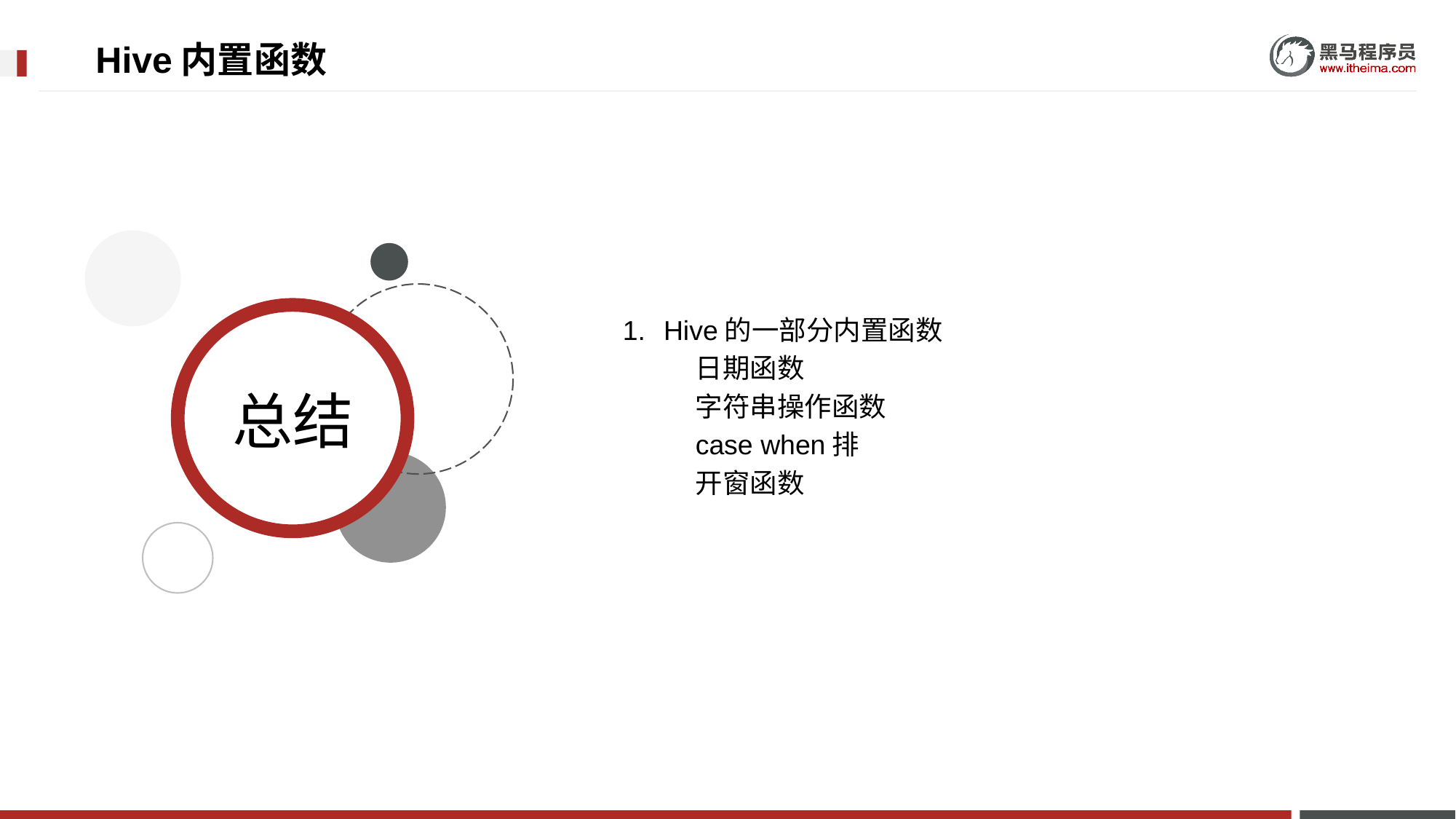

# Hive内置函数
Hive的一部分内置函数
日期函数
字符串操作函数
case when排
开窗函数